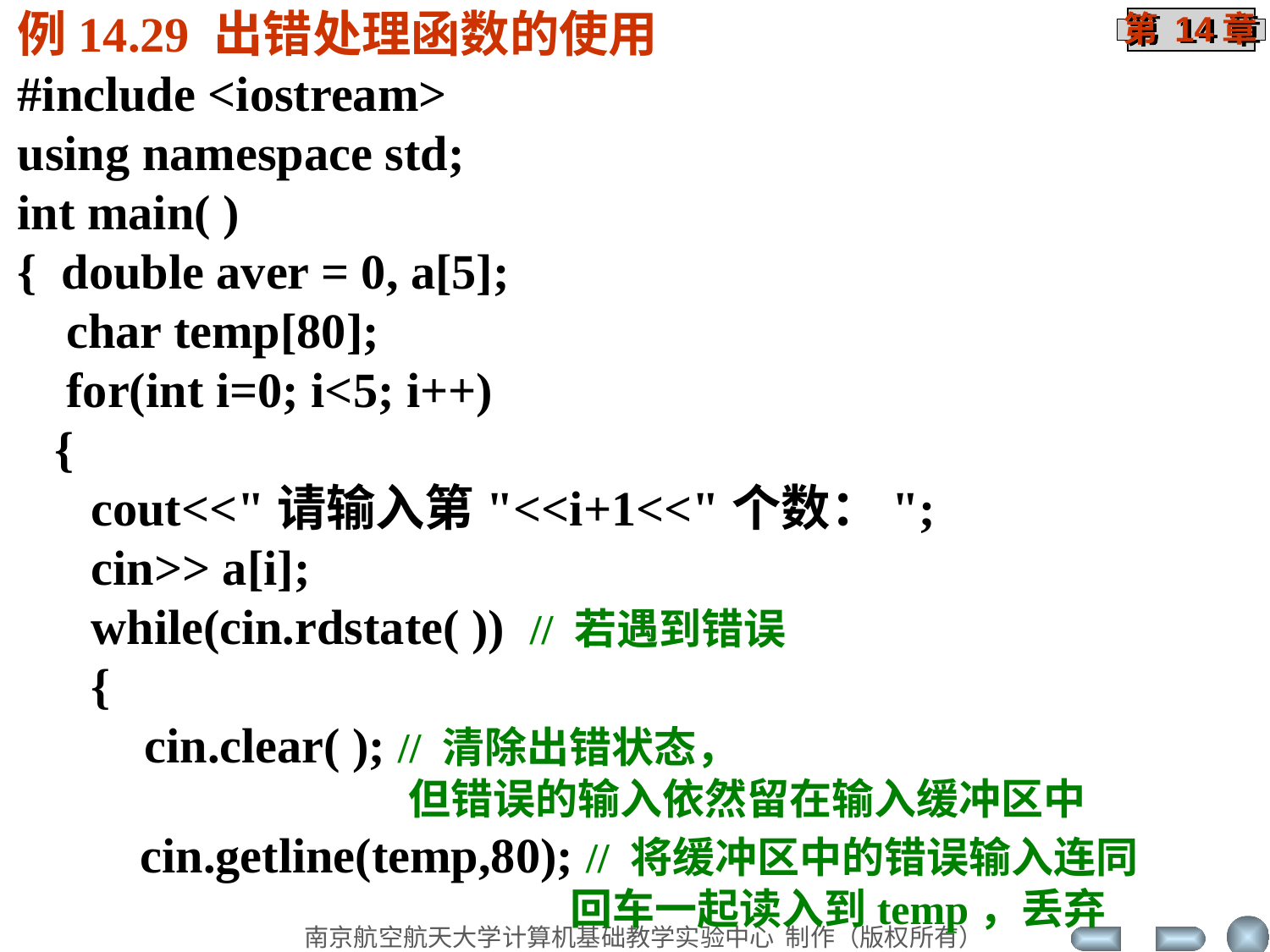

例14.29 出错处理函数的使用
#include <iostream>
using namespace std;
int main( )
{  double aver = 0, a[5];
    char temp[80];
    for(int i=0; i<5; i++)
   {
      cout<<"请输入第"<<i+1<<"个数：";
      cin>> a[i];
      while(cin.rdstate( ))  // 若遇到错误
      {
	cin.clear( ); // 清除出错状态，
                                        但错误的输入依然留在输入缓冲区中
          cin.getline(temp,80); // 将缓冲区中的错误输入连同
                                                         回车一起读入到temp，丢弃